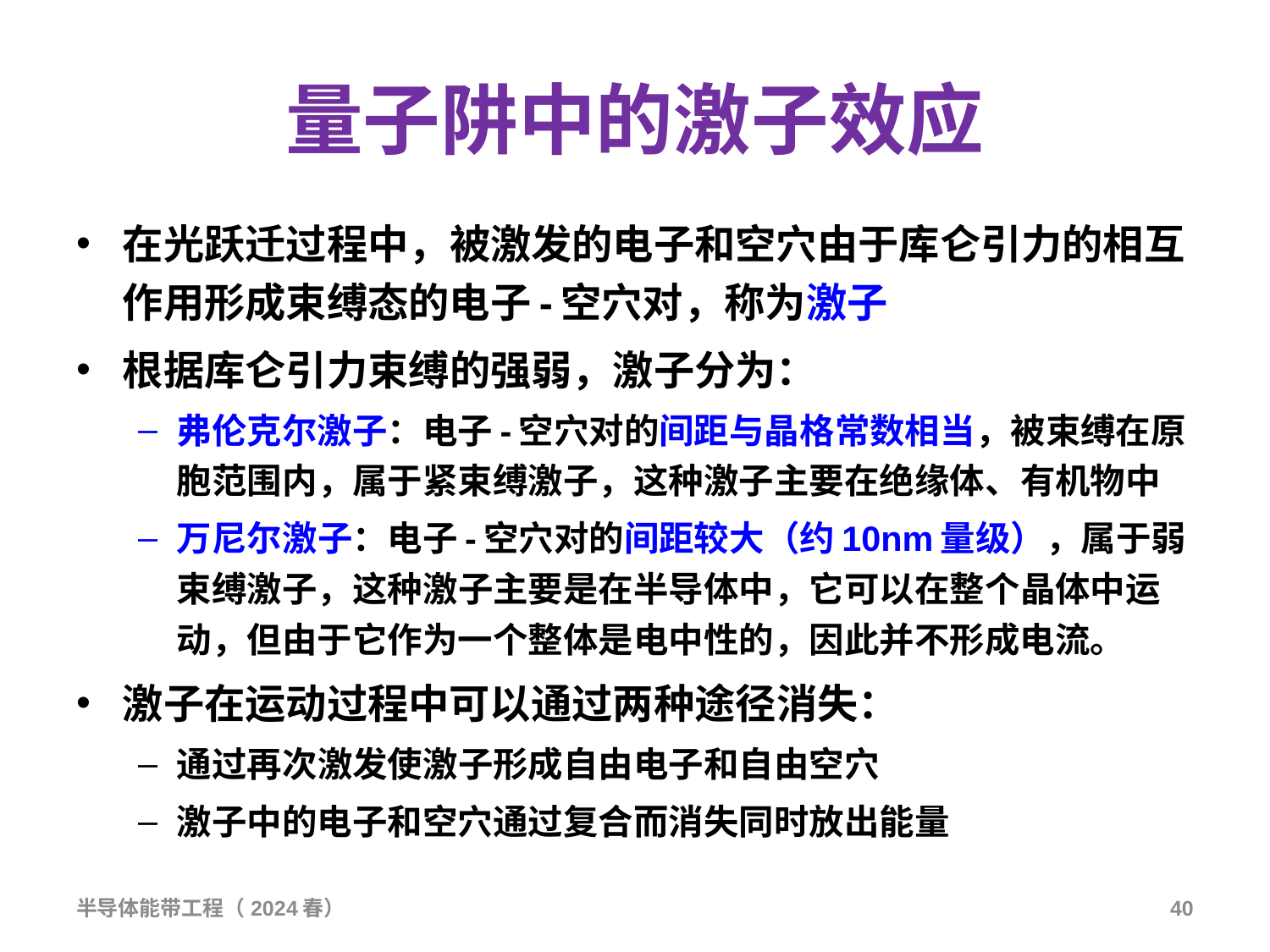

# 量子阱中的激子效应
在光跃迁过程中，被激发的电子和空穴由于库仑引力的相互作用形成束缚态的电子-空穴对，称为激子
根据库仑引力束缚的强弱，激子分为：
弗伦克尔激子：电子-空穴对的间距与晶格常数相当，被束缚在原胞范围内，属于紧束缚激子，这种激子主要在绝缘体、有机物中
万尼尔激子：电子-空穴对的间距较大（约10nm量级），属于弱束缚激子，这种激子主要是在半导体中，它可以在整个晶体中运动，但由于它作为一个整体是电中性的，因此并不形成电流。
激子在运动过程中可以通过两种途径消失：
通过再次激发使激子形成自由电子和自由空穴
激子中的电子和空穴通过复合而消失同时放出能量
半导体能带工程（2024春）
40